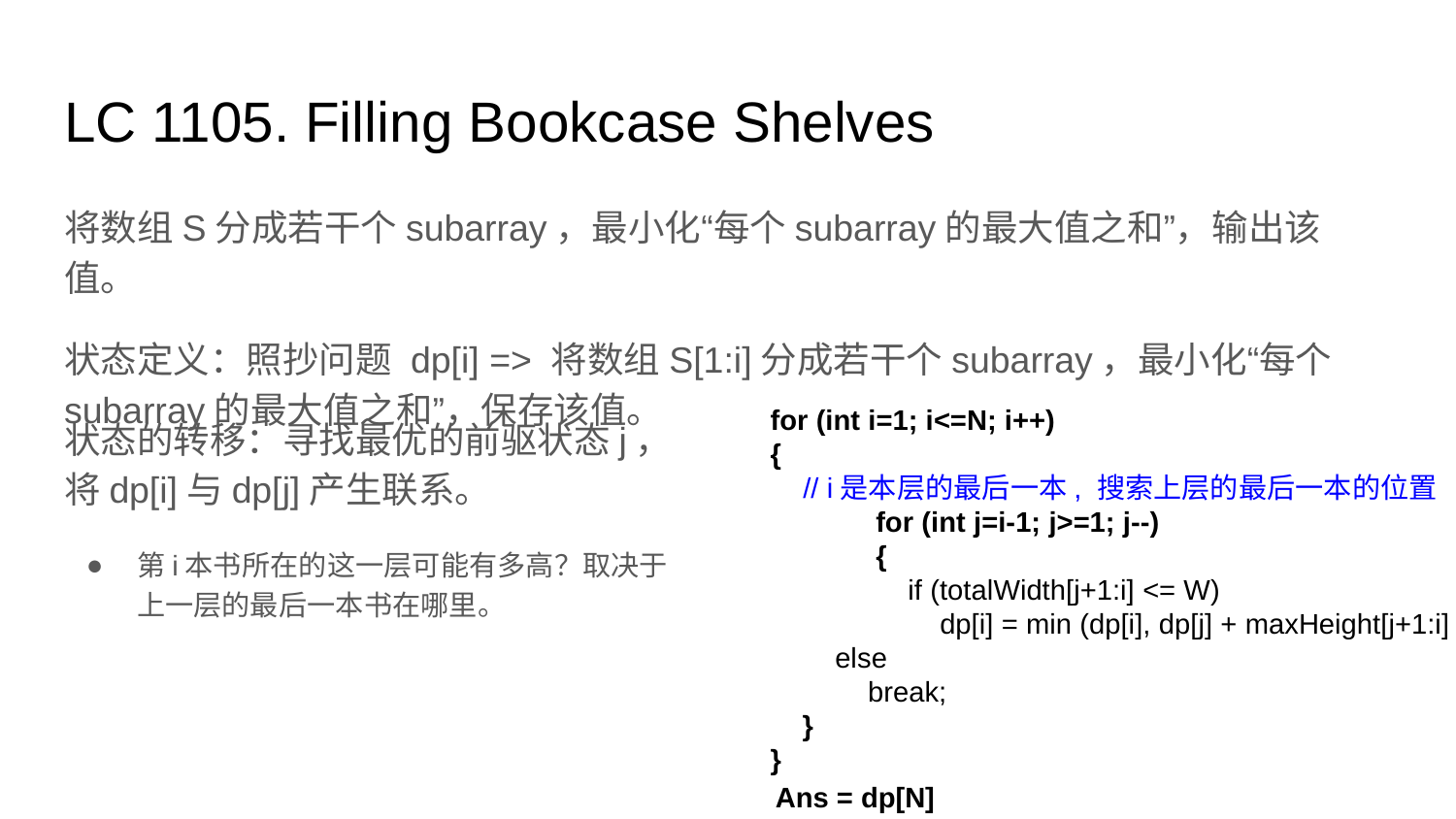

# LC 1105. Filling Bookcase Shelves

将数组S分成若干个subarray，最小化“每个subarray的最大值之和”，输出该值。
状态定义：照抄问题 dp[i] => 将数组S[1:i]分成若干个subarray，最小化“每个subarray的最大值之和”，保存该值。

        for (int i=1; i<=N; i++)
        {
   // i是本层的最后一本, 搜索上层的最后一本的位置
	   for (int j=i-1; j>=1; j--)
	   {
	       if (totalWidth[j+1:i] <= W)
	           dp[i] = min (dp[i], dp[j] + maxHeight[j+1:i] );
       else
  break;
            }
        }

状态的转移：寻找最优的前驱状态j，将dp[i]与dp[j]产生联系。
第i本书所在的这一层可能有多高？取决于上一层的最后一本书在哪里。

Ans = dp[N]